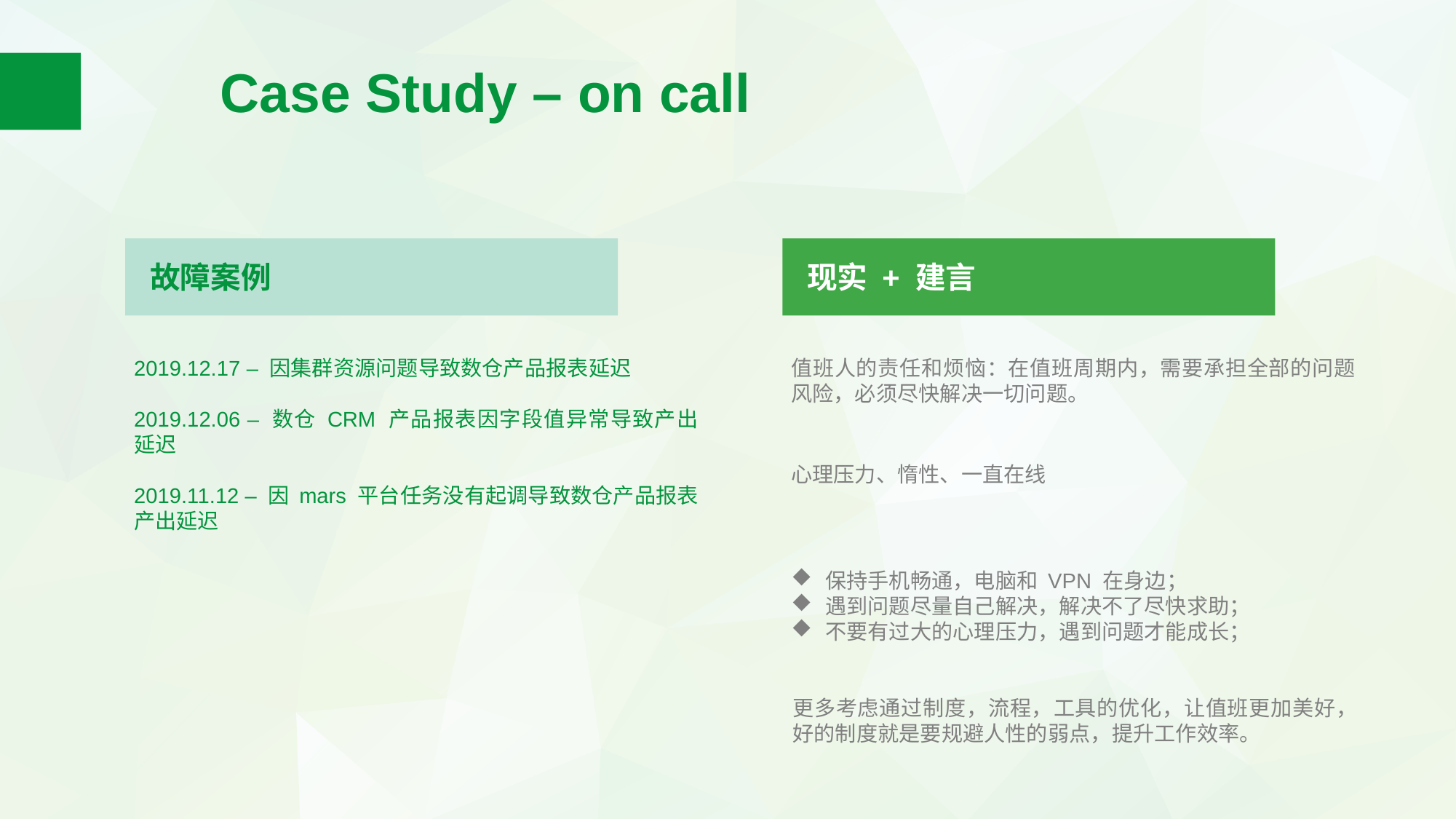

Case Study – on call

故障案例
现实 + 建言
2019.12.17 – 因集群资源问题导致数仓产品报表延迟

2019.12.06 – 数仓 CRM 产品报表因字段值异常导致产出延迟

2019.11.12 – 因 mars 平台任务没有起调导致数仓产品报表产出延迟

值班人的责任和烦恼：在值班周期内，需要承担全部的问题风险，必须尽快解决一切问题。

心理压力、惰性、一直在线

保持手机畅通，电脑和 VPN 在身边；
遇到问题尽量自己解决，解决不了尽快求助；
不要有过大的心理压力，遇到问题才能成长；
更多考虑通过制度，流程，工具的优化，让值班更加美好，好的制度就是要规避人性的弱点，提升工作效率。